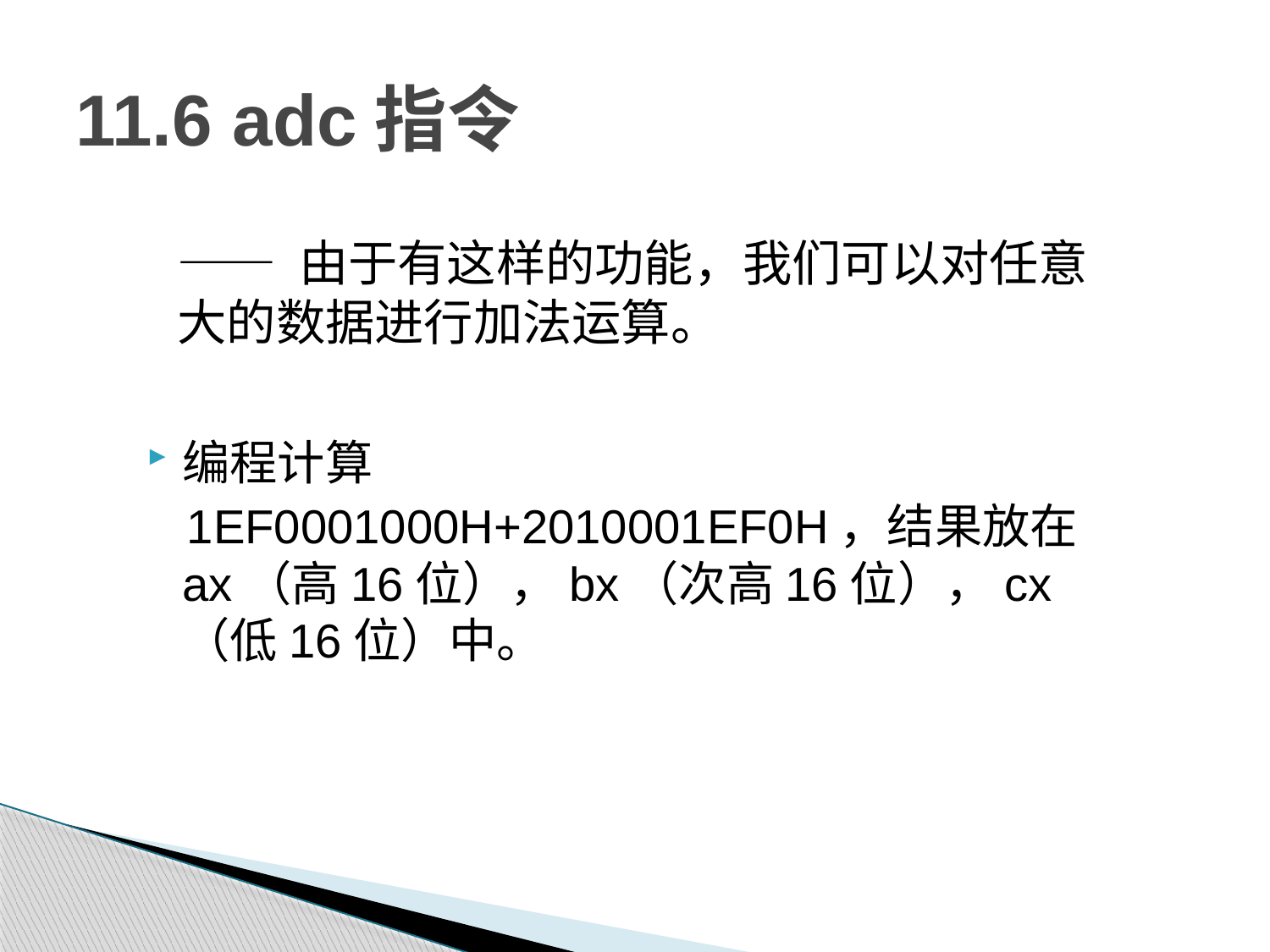

# 11.6 adc指令
—— 由于有这样的功能，我们可以对任意大的数据进行加法运算。
编程计算
   1EF0001000H+2010001EF0H，结果放在ax（高16位），bx（次高16位），cx（低16位）中。